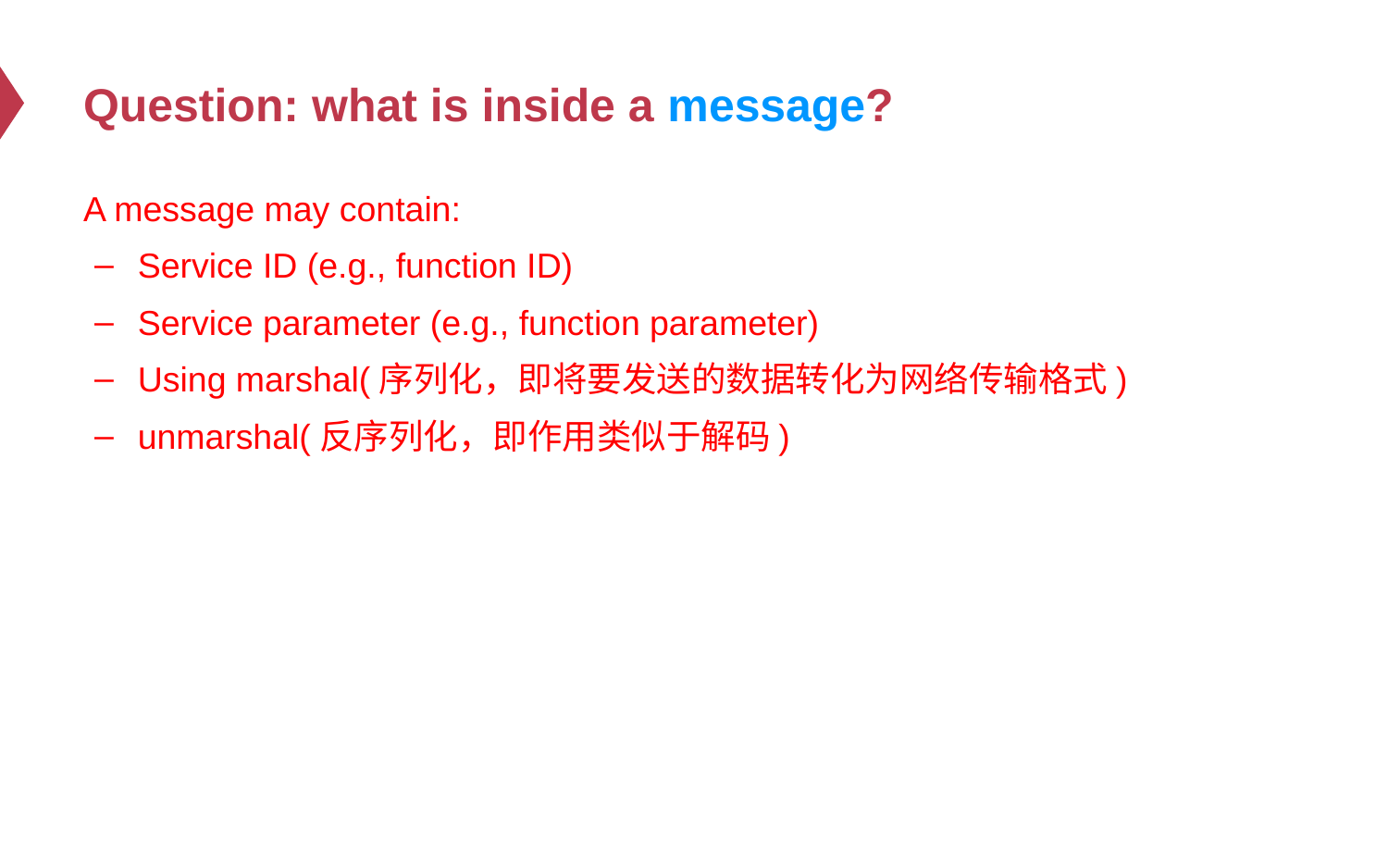

# Question: what is inside a message?
A message may contain:
Service ID (e.g., function ID)
Service parameter (e.g., function parameter)
Using marshal(序列化，即将要发送的数据转化为网络传输格式)
unmarshal(反序列化，即作用类似于解码)
18